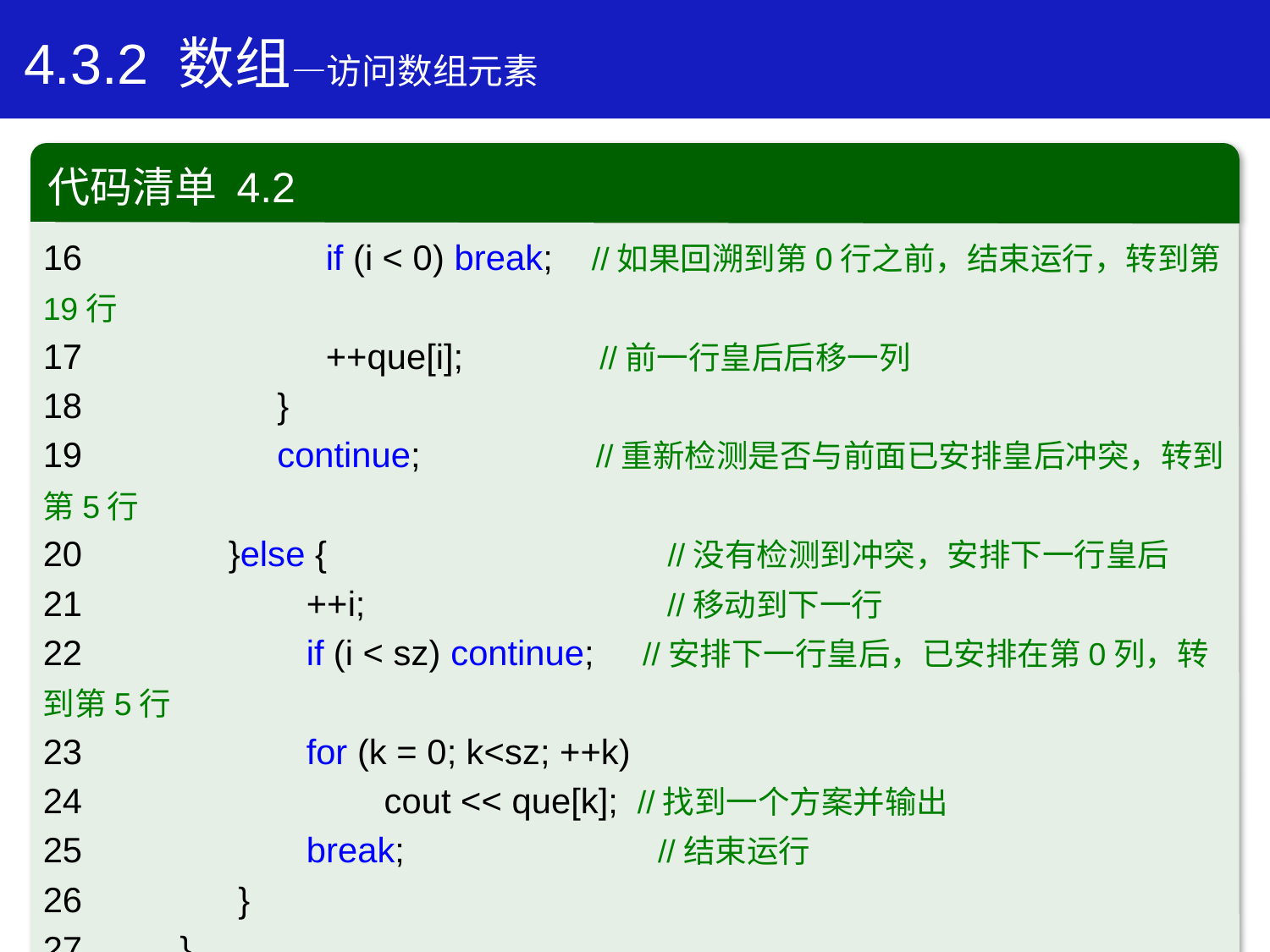

4.3.2 数组—访问数组元素
代码清单 4.2
16                         if (i < 0) break;    //如果回溯到第0行之前，结束运行，转到第19行
17                         ++que[i];              //前一行皇后后移一列
18                    }
19                    continue;                  //重新检测是否与前面已安排皇后冲突，转到第5行
20               }else {                                   //没有检测到冲突，安排下一行皇后
21                       ++i;                               //移动到下一行
22                       if (i < sz) continue;     //安排下一行皇后，已安排在第0列，转到第5行
23                       for (k = 0; k<sz; ++k)
24                               cout << que[k];  //找到一个方案并输出
25                       break;                          //结束运行
26                }
27          }
28          return 0;
29     }
50